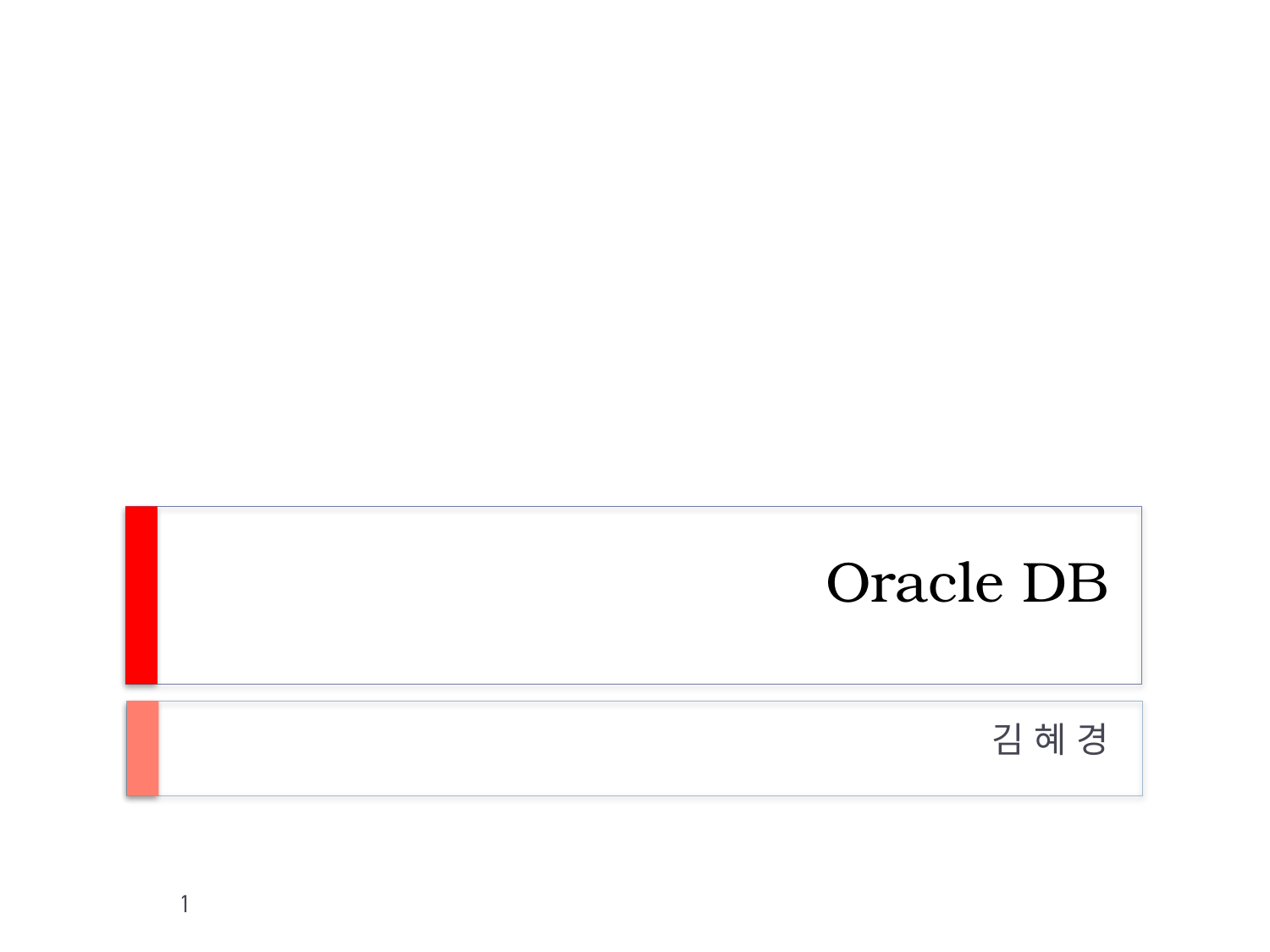

# Oracle DB
김 혜 경
1